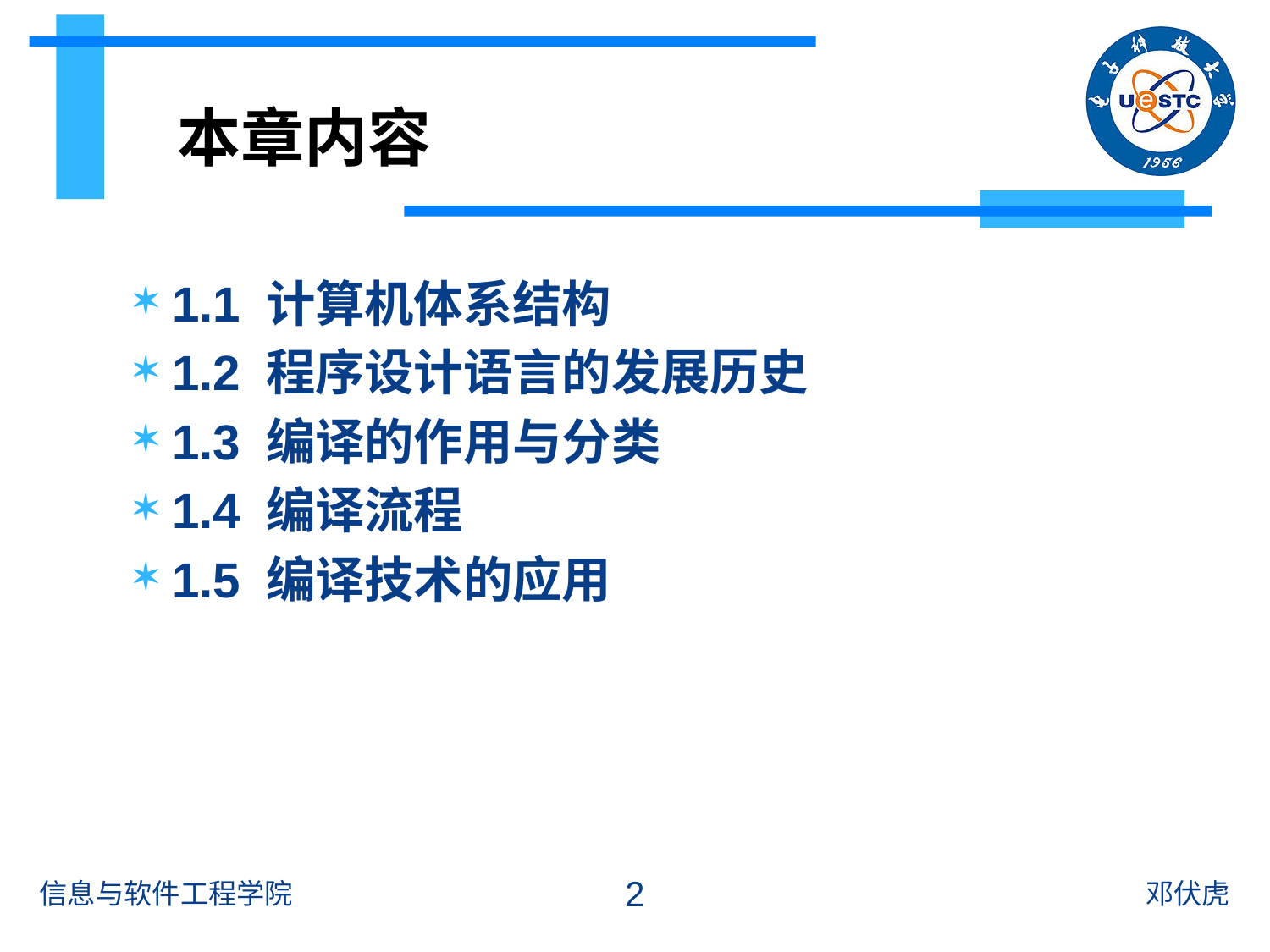

# 本章内容
1.1 计算机体系结构
1.2 程序设计语言的发展历史
1.3 编译的作用与分类
1.4 编译流程
1.5 编译技术的应用
2
信息与软件工程学院
邓伏虎